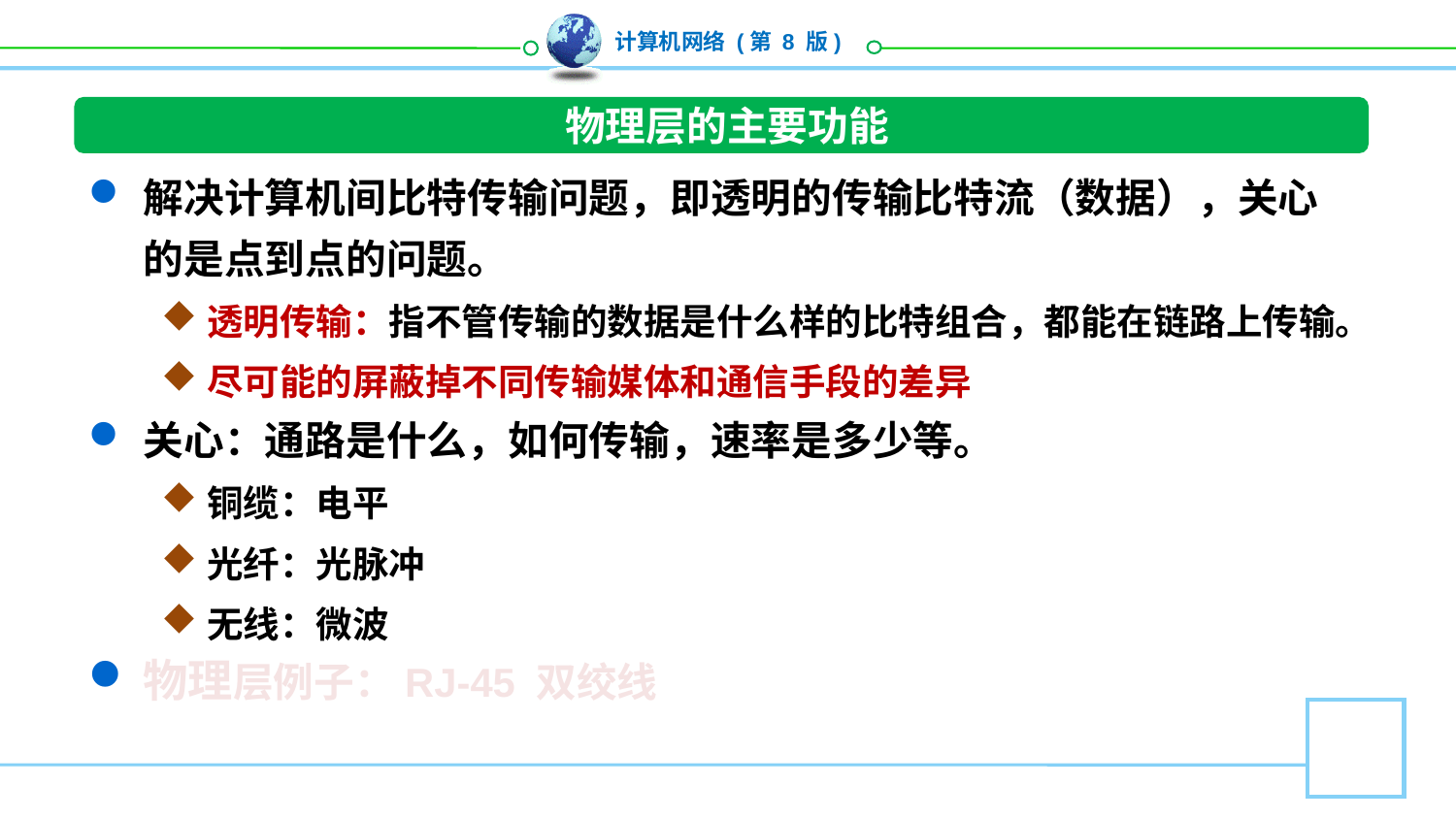

物理层的主要功能
解决计算机间比特传输问题，即透明的传输比特流（数据），关心的是点到点的问题。
透明传输：指不管传输的数据是什么样的比特组合，都能在链路上传输。
尽可能的屏蔽掉不同传输媒体和通信手段的差异
关心：通路是什么，如何传输，速率是多少等。
铜缆：电平
光纤：光脉冲
无线：微波
物理层例子：RJ-45 双绞线